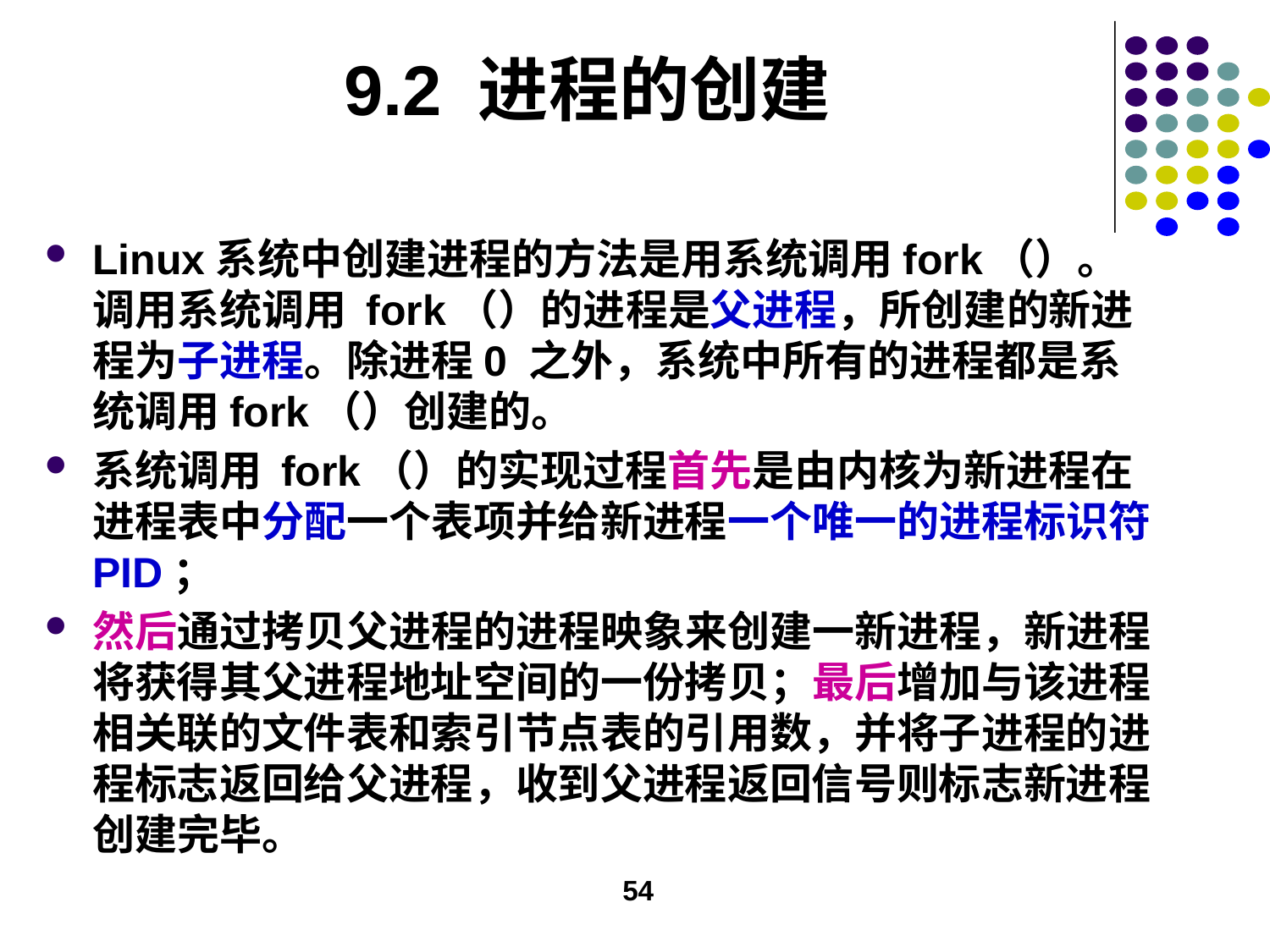

# 9.2 进程的创建
Linux系统中创建进程的方法是用系统调用fork（）。调用系统调用 fork（）的进程是父进程，所创建的新进程为子进程。除进程0 之外，系统中所有的进程都是系统调用fork（）创建的。
系统调用 fork（）的实现过程首先是由内核为新进程在进程表中分配一个表项并给新进程一个唯一的进程标识符PID；
然后通过拷贝父进程的进程映象来创建一新进程，新进程将获得其父进程地址空间的一份拷贝；最后增加与该进程相关联的文件表和索引节点表的引用数，并将子进程的进程标志返回给父进程，收到父进程返回信号则标志新进程创建完毕。
54